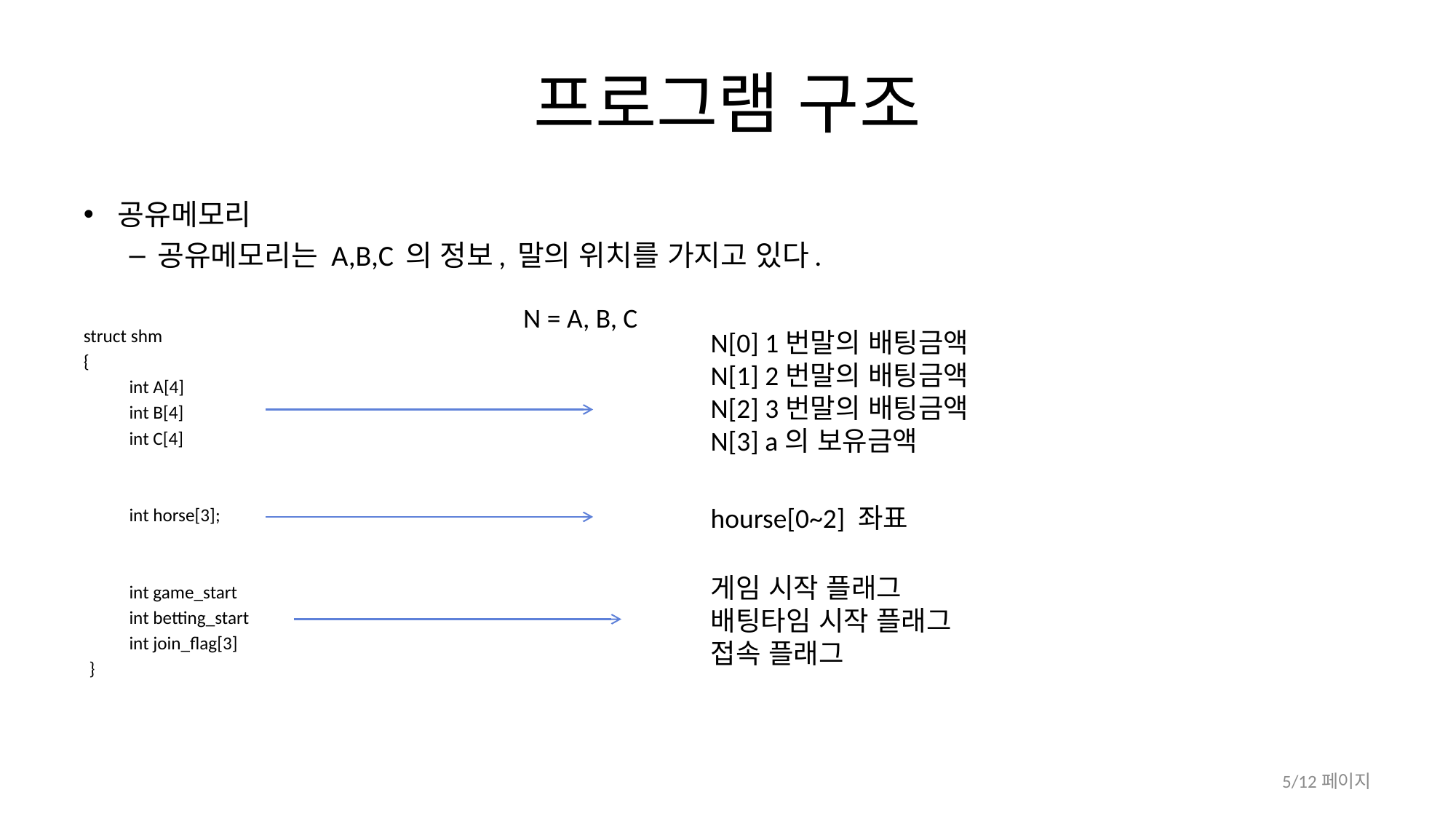

# 프로그램 구조
공유메모리
공유메모리는 A,B,C 의 정보, 말의 위치를 가지고 있다.

struct shm
{
int A[4]
int B[4]
int C[4]

int horse[3];

int game_start
int betting_start
int join_flag[3]
}

N = A, B, C
N[0] 1번말의 배팅금액
N[1] 2번말의 배팅금액
N[2] 3번말의 배팅금액
N[3] a의 보유금액
hourse[0~2] 좌표
게임 시작 플래그
배팅타임 시작 플래그
접속 플래그
5/12페이지